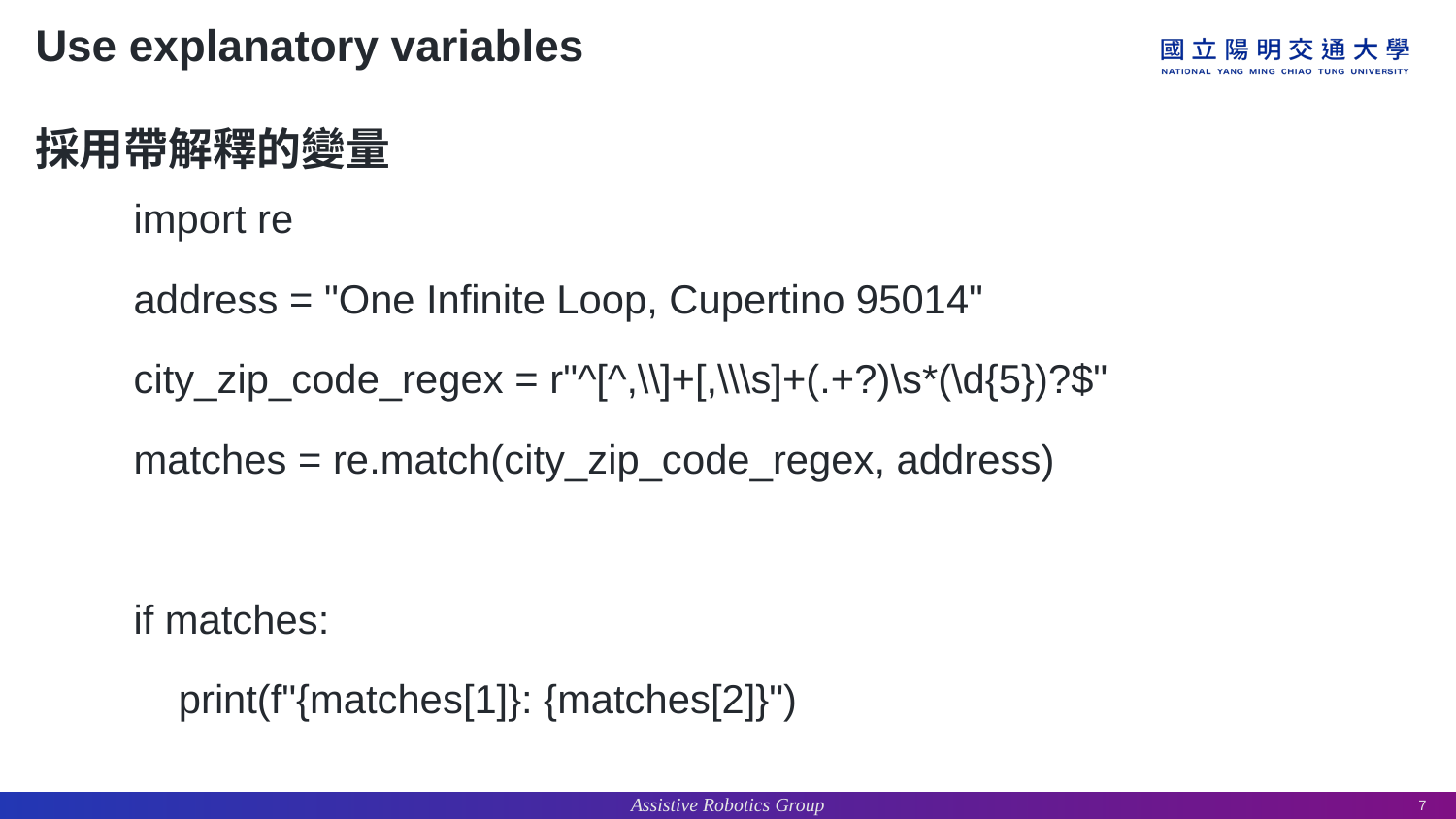

# Use explanatory variables
採用帶解釋的變量
import re
address = "One Infinite Loop, Cupertino 95014"
city_zip_code_regex = r"^[^,\\]+[,\\\s]+(.+?)\s*(\d{5})?$"
matches = re.match(city_zip_code_regex, address)

if matches:
    print(f"{matches[1]}: {matches[2]}")